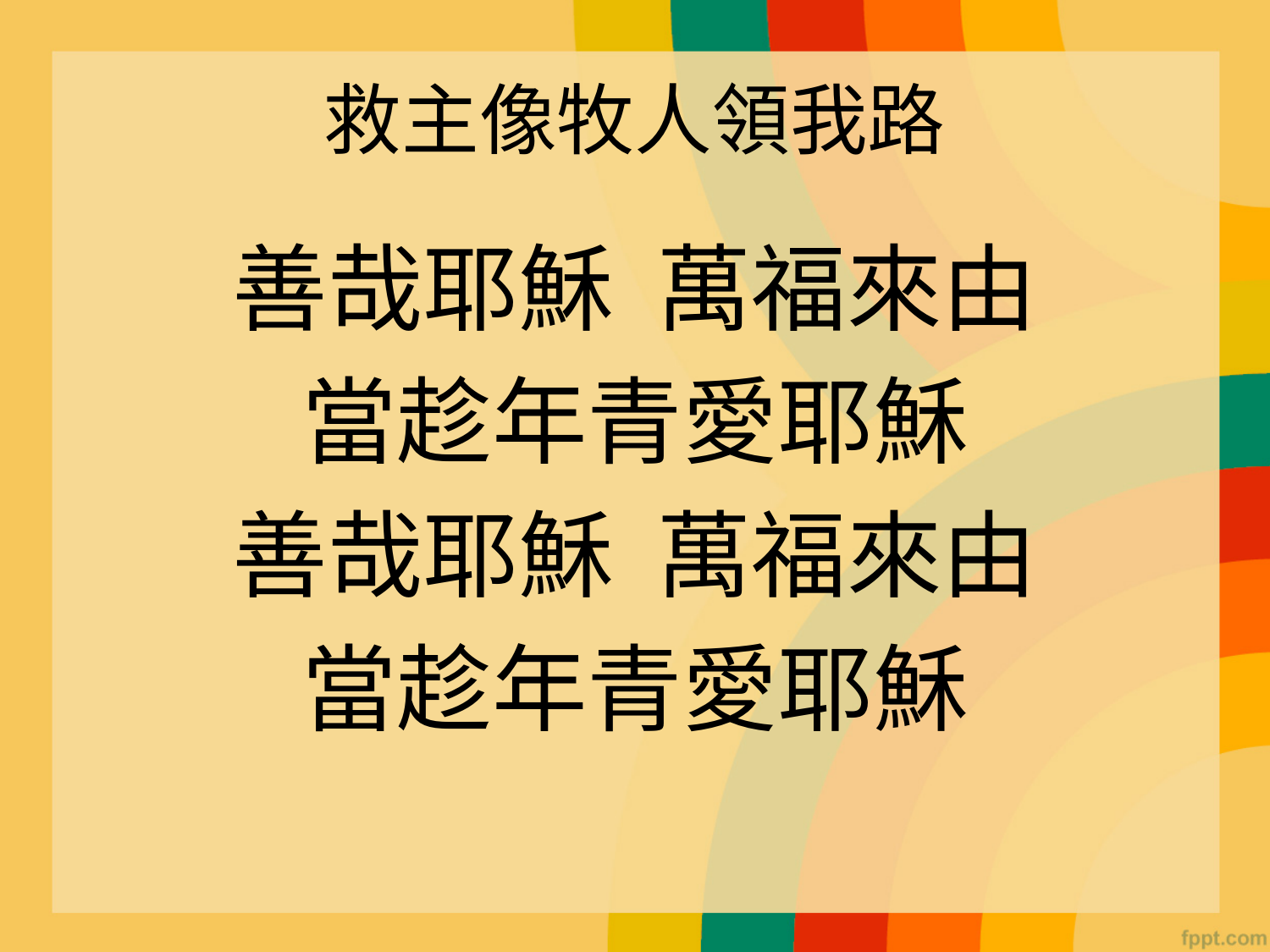

# 救主像牧人領我路
善哉耶穌  萬福來由
當趁年青愛耶穌
善哉耶穌  萬福來由
當趁年青愛耶穌